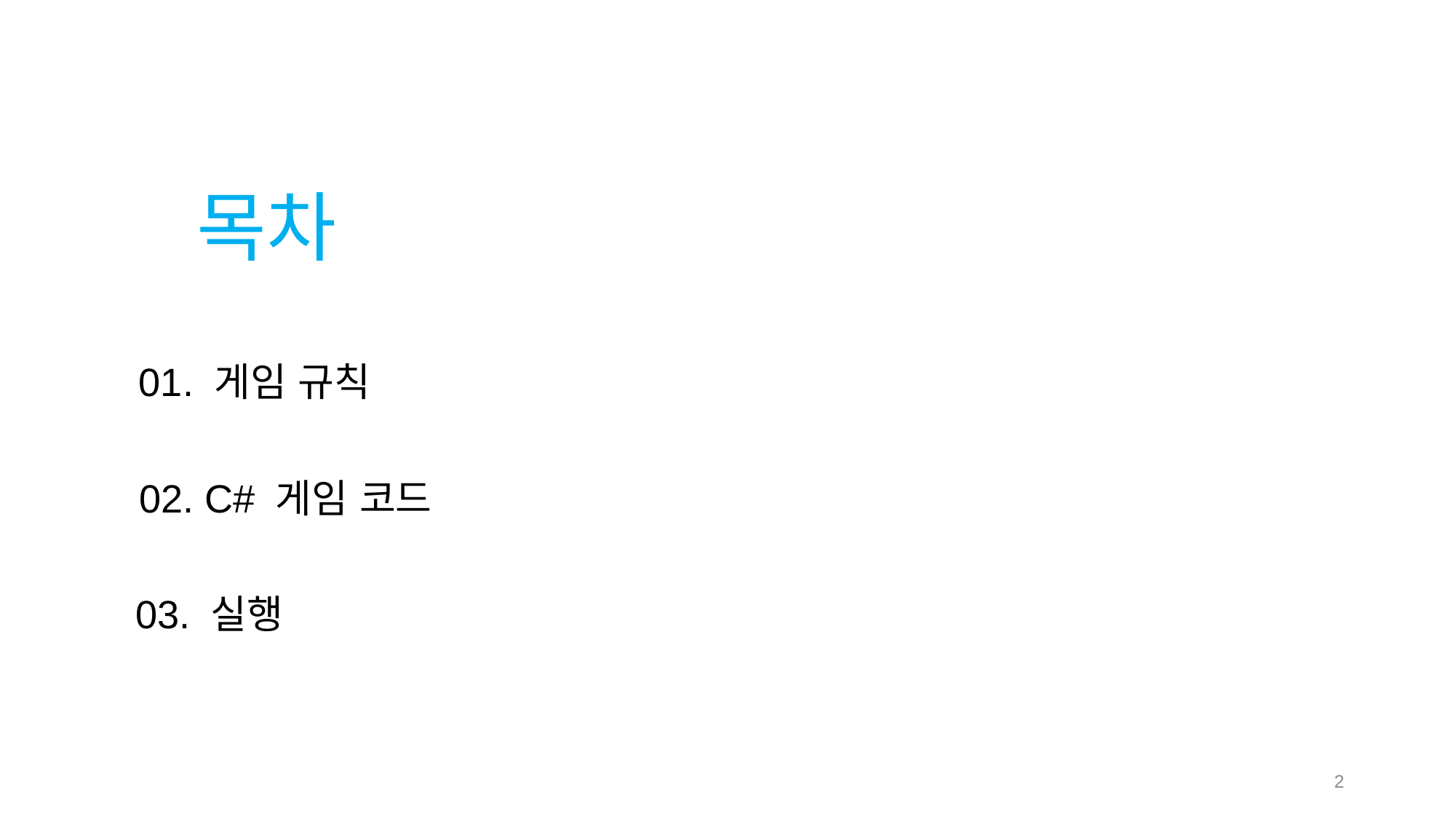

목차
01. 게임 규칙
02. C# 게임 코드
03. 실행
2